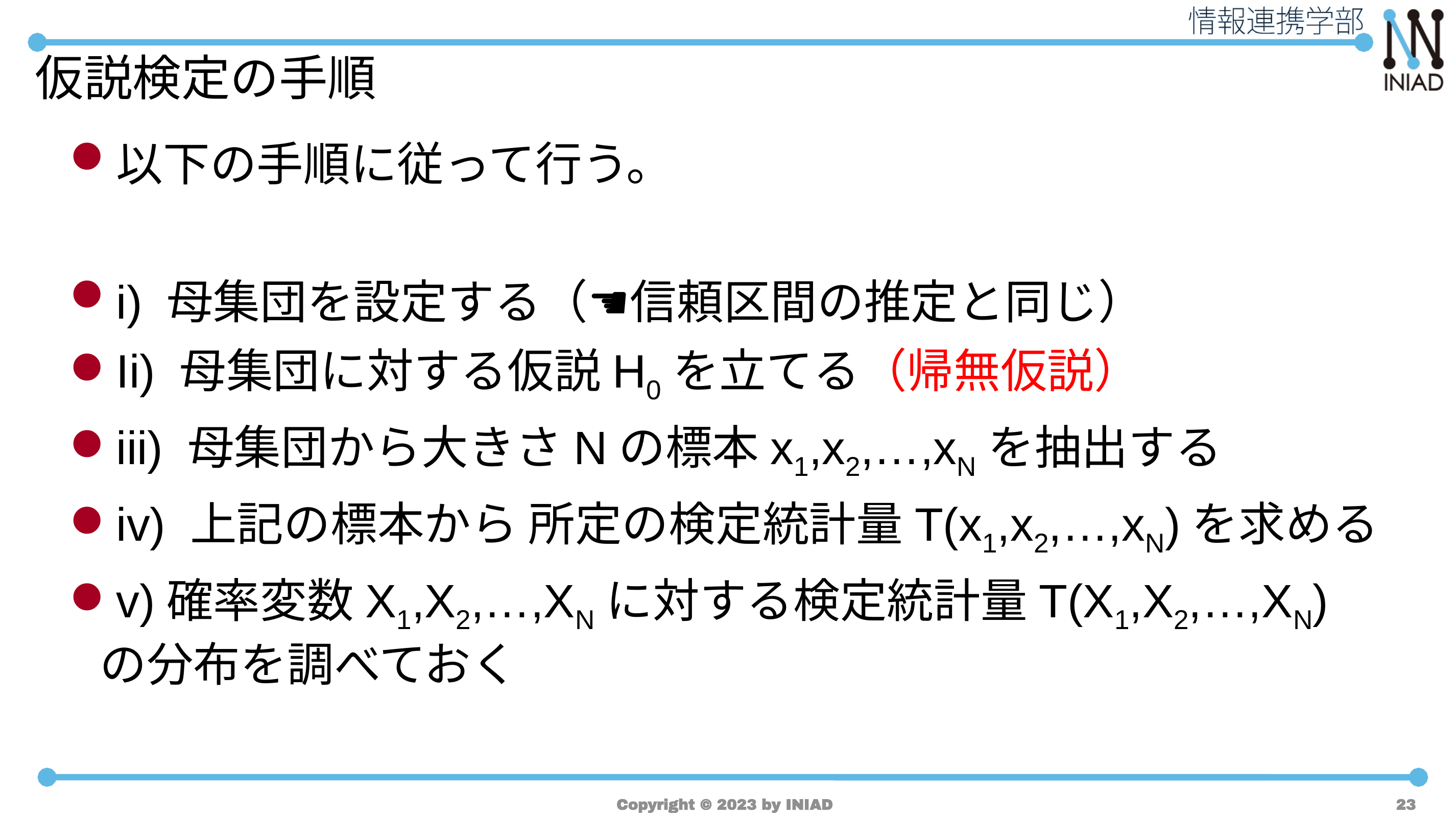

# 仮説検定の手順
以下の手順に従って行う。

i) 母集団を設定する（☚信頼区間の推定と同じ）
Ii) 母集団に対する仮説H0を立てる（帰無仮説）
iii) 母集団から大きさNの標本x1,x2,…,xNを抽出する
iv) 上記の標本から 所定の検定統計量T(x1,x2,…,xN)を求める
v)確率変数X1,X2,…,XNに対する検定統計量T(X1,X2,…,XN)の分布を調べておく
Copyright © 2023 by INIAD
23